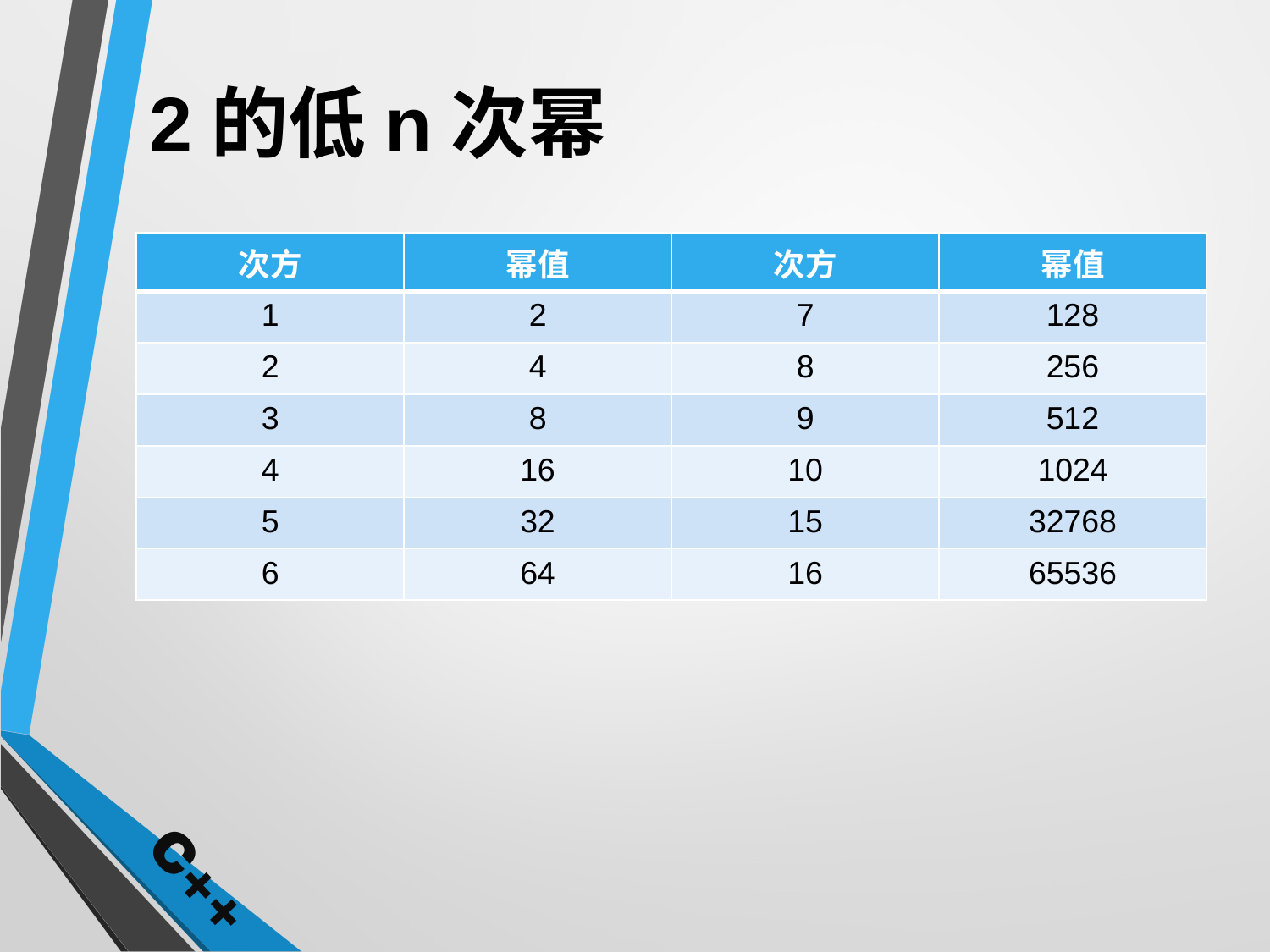

# 2的低n次幂
| 次方 | 幂值 | 次方 | 幂值 |
| --- | --- | --- | --- |
| 1 | 2 | 7 | 128 |
| 2 | 4 | 8 | 256 |
| 3 | 8 | 9 | 512 |
| 4 | 16 | 10 | 1024 |
| 5 | 32 | 15 | 32768 |
| 6 | 64 | 16 | 65536 |